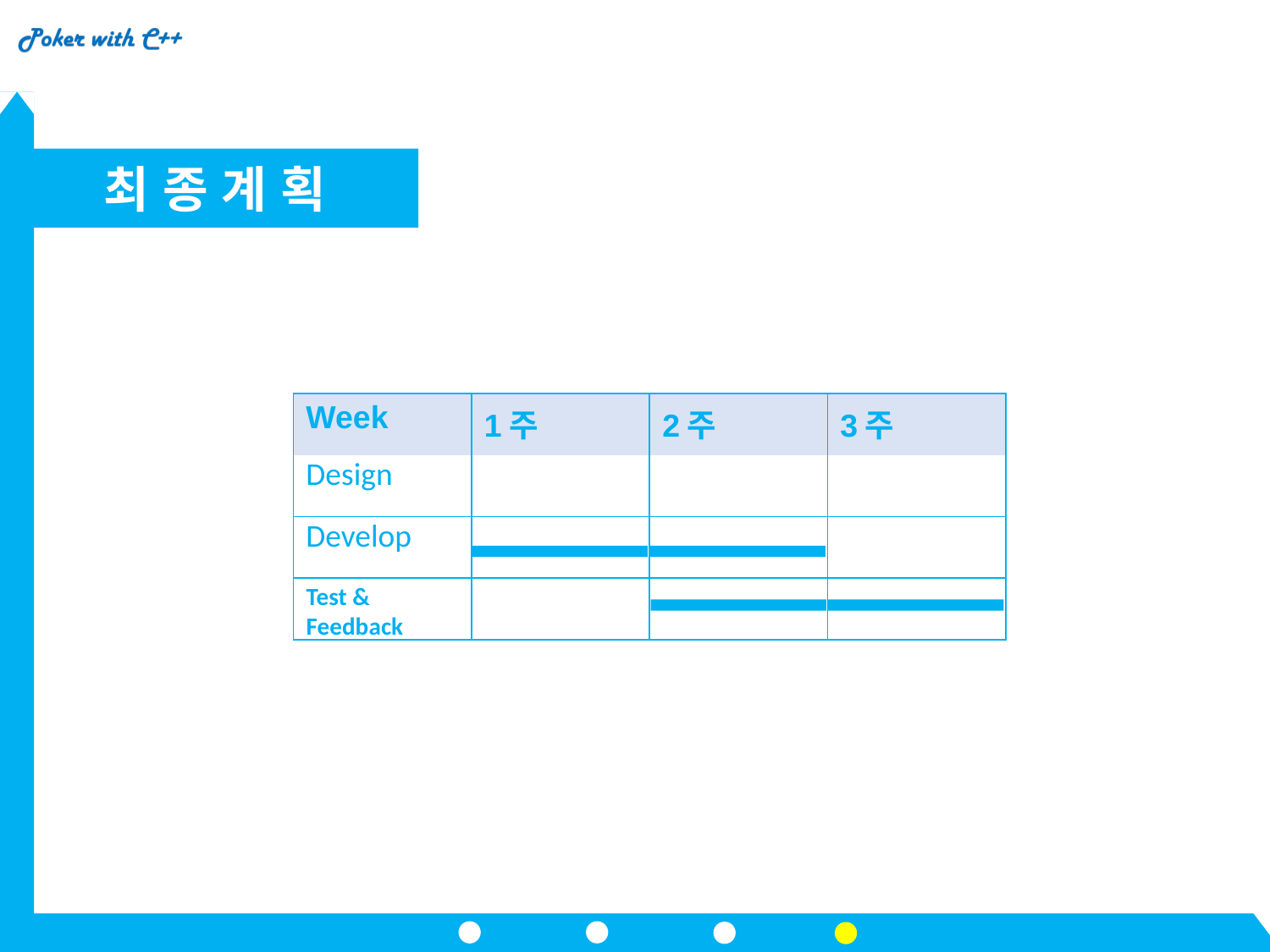

최 종 계 획
| Week | 1주 | 2주 | 3주 |
| --- | --- | --- | --- |
| Design |  |  |  |
| Develop |  |  |  |
|  |  |  |  |

Test &
Feedback